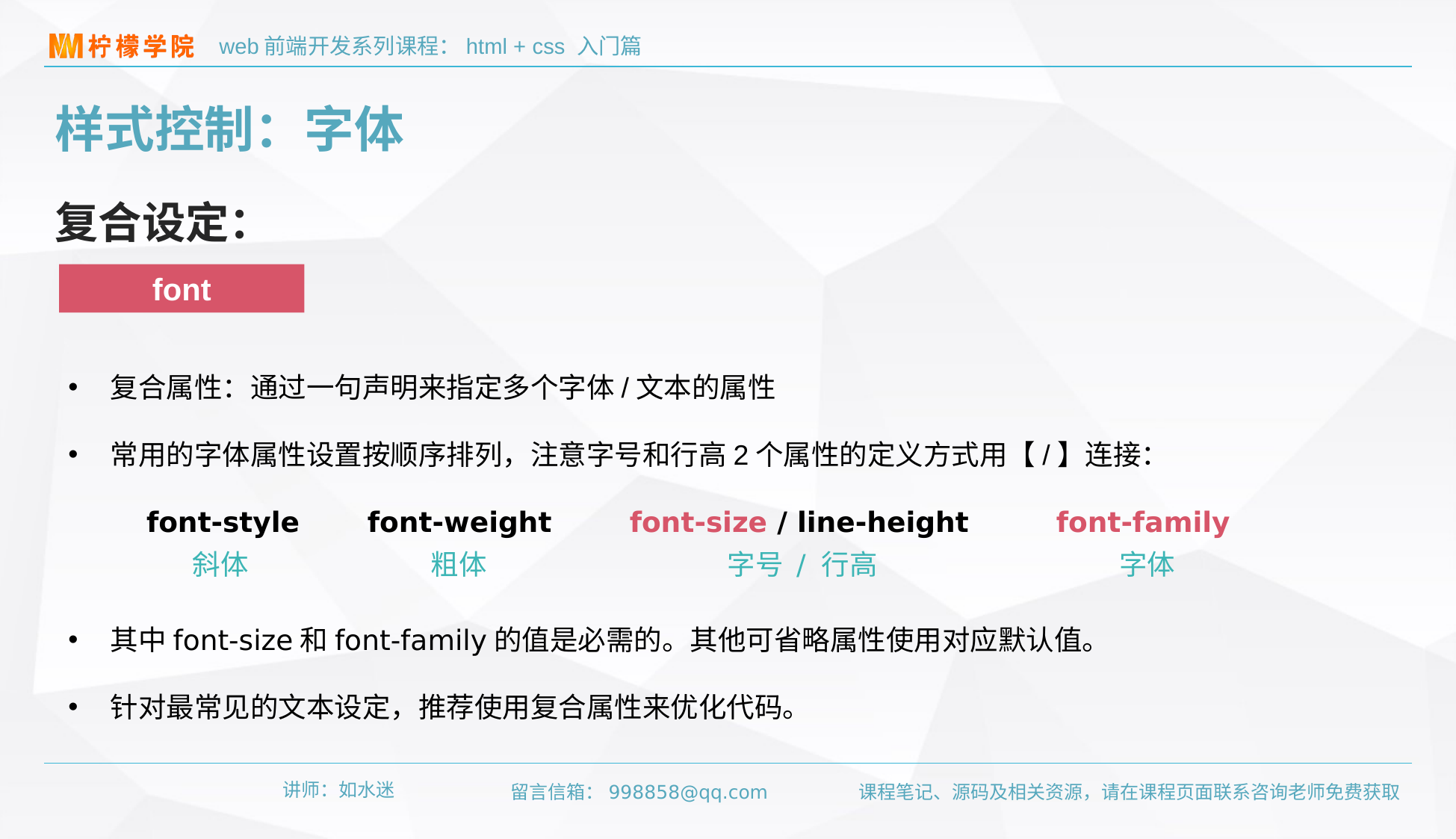

样式控制：字体
复合设定：
font
复合属性：通过一句声明来指定多个字体/文本的属性
常用的字体属性设置按顺序排列，注意字号和行高2个属性的定义方式用【/】连接：
font-style       font-weight        font-size / line-height         font-family

其中font-size和font-family的值是必需的。其他可省略属性使用对应默认值。
针对最常见的文本设定，推荐使用复合属性来优化代码。
斜体
粗体
字号 / 行高
字体